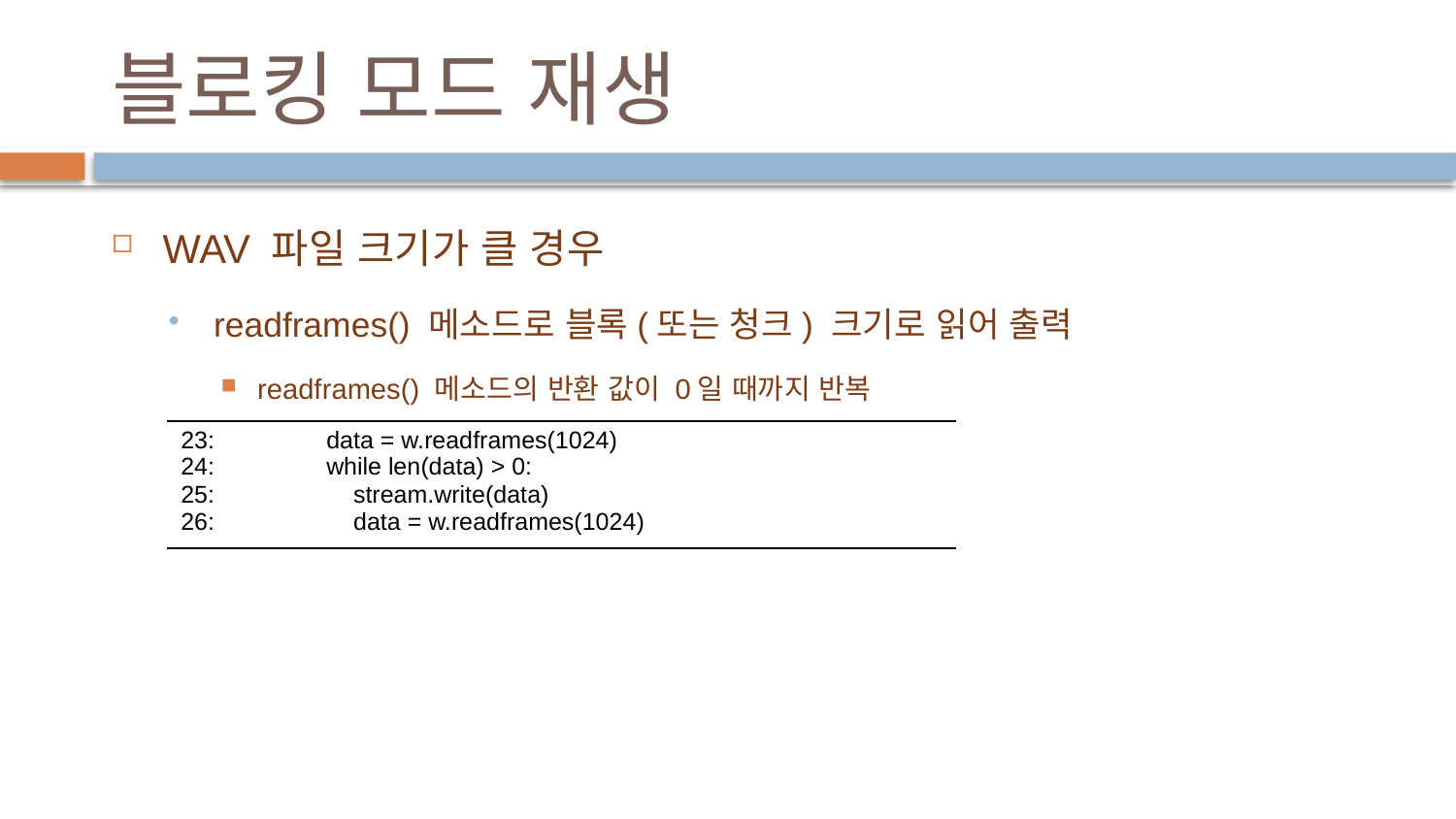

# 블로킹 모드 재생
WAV 파일 크기가 클 경우
readframes() 메소드로 블록(또는 청크) 크기로 읽어 출력
readframes() 메소드의 반환 값이 0일 때까지 반복
| 23: data = w.readframes(1024) 24: while len(data) > 0: 25: stream.write(data) 26: data = w.readframes(1024) |
| --- |